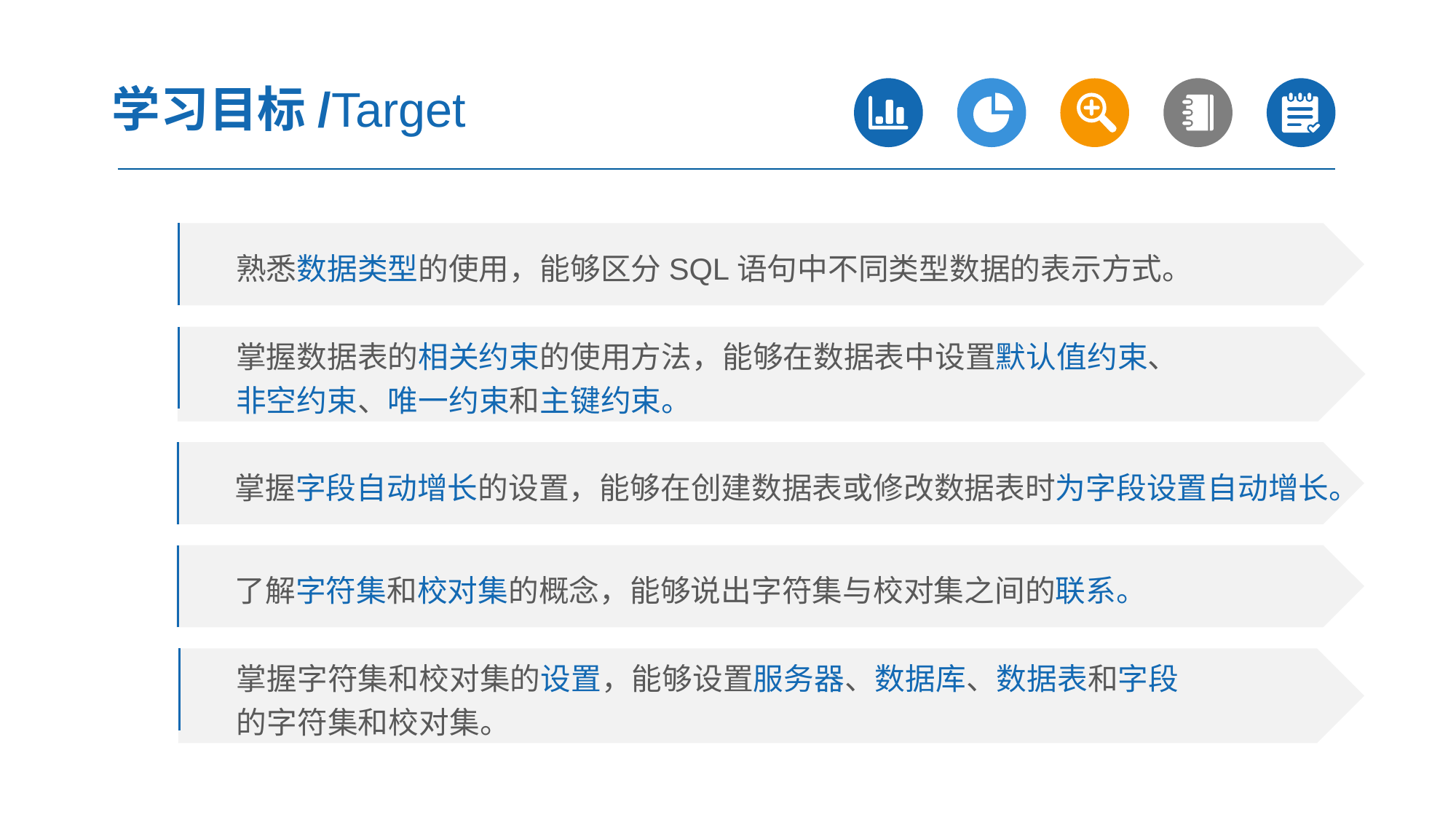

学习目标/Target
      熟悉数据类型的使用，能够区分SQL语句中不同类型数据的表示方式。

      掌握数据表的相关约束的使用方法，能够在数据表中设置默认值约束、
      非空约束、唯一约束和主键约束。

      掌握字段自动增长的设置，能够在创建数据表或修改数据表时为字段设置自动增长。

      了解字符集和校对集的概念，能够说出字符集与校对集之间的联系。

      掌握字符集和校对集的设置，能够设置服务器、数据库、数据表和字段
      的字符集和校对集。